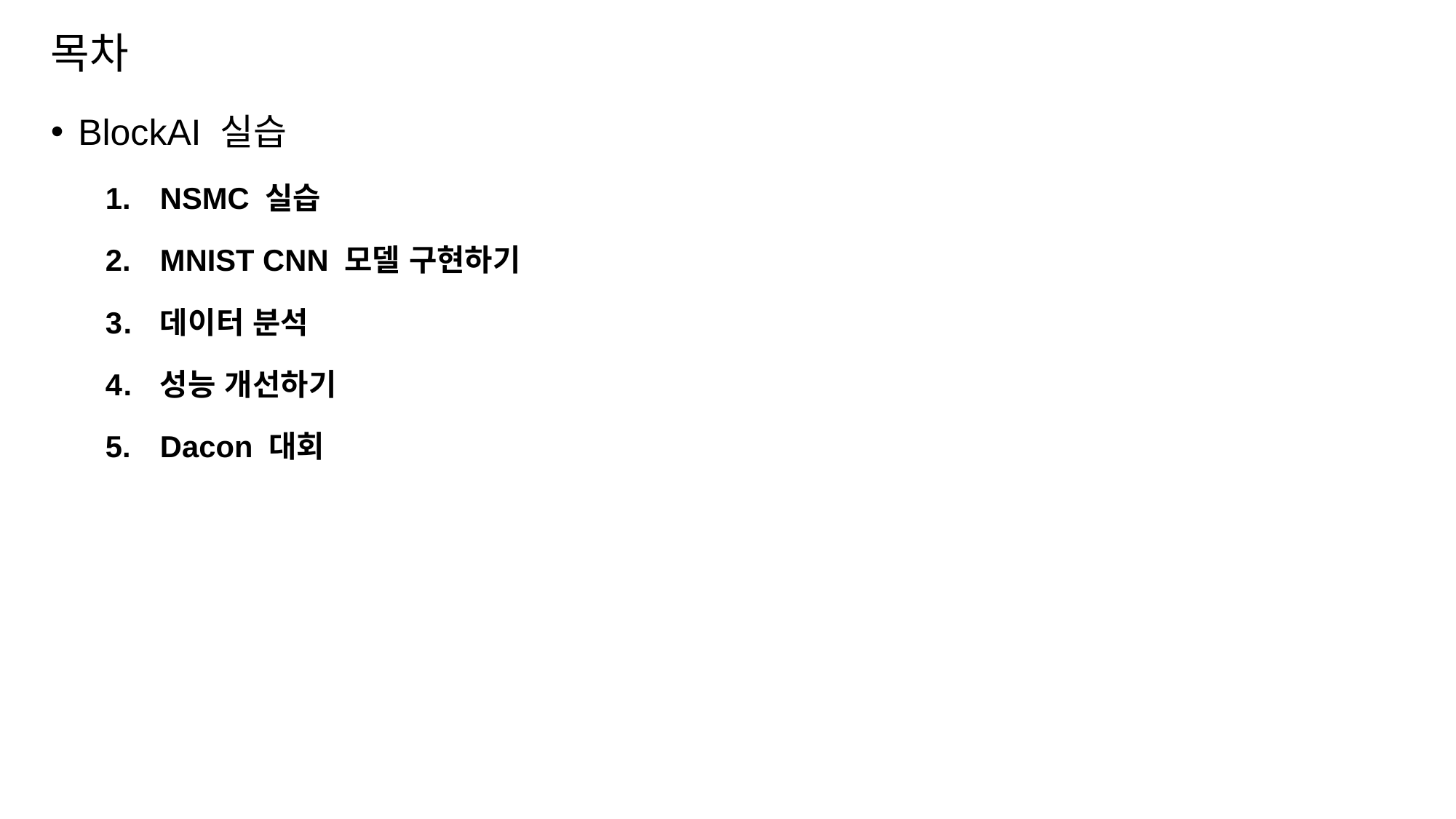

# 목차
BlockAI 실습
NSMC 실습
MNIST CNN 모델 구현하기
데이터 분석
성능 개선하기
Dacon 대회